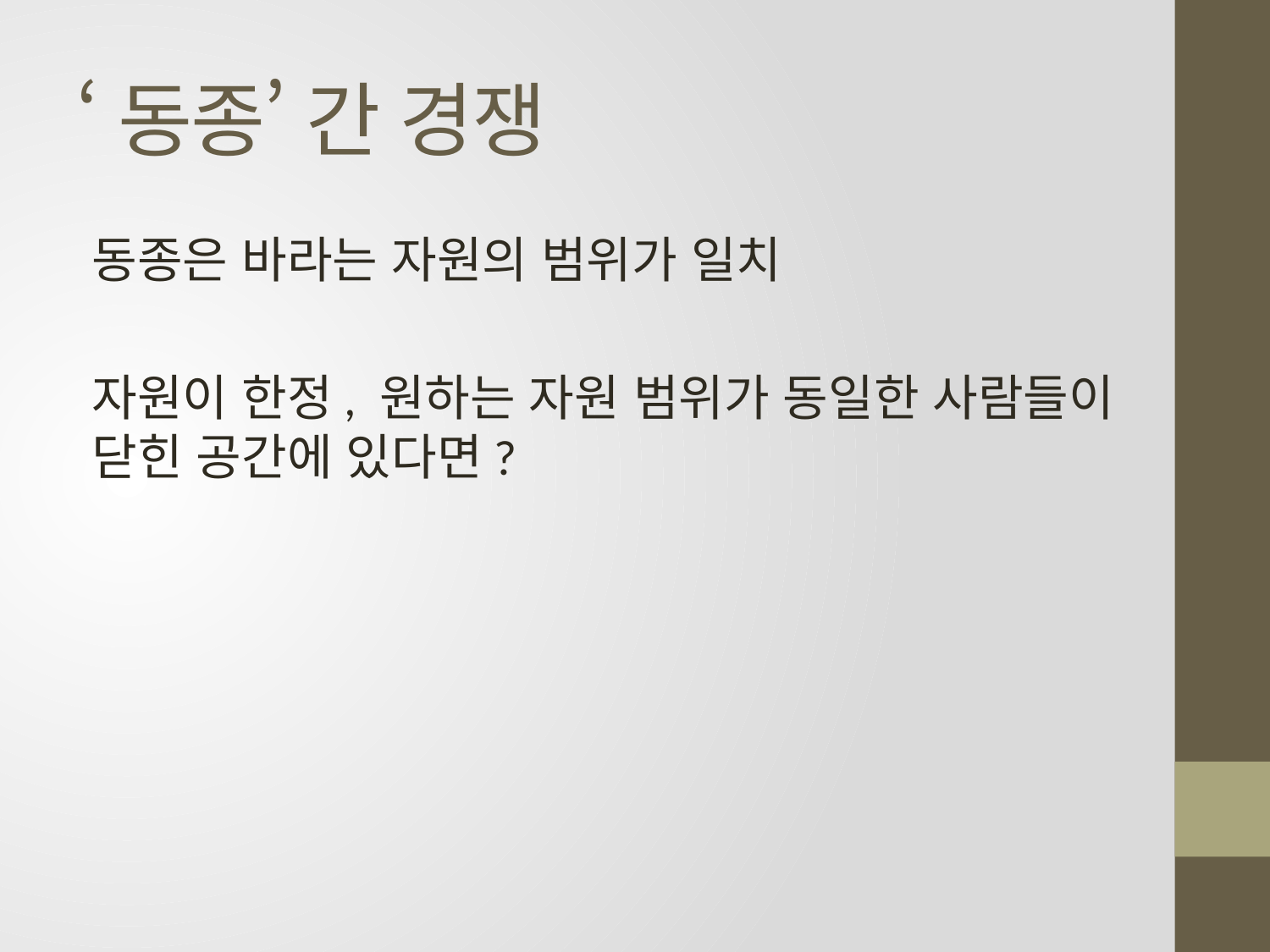

# ‘동종’ 간 경쟁
동종은 바라는 자원의 범위가 일치

자원이 한정, 원하는 자원 범위가 동일한 사람들이 닫힌 공간에 있다면?